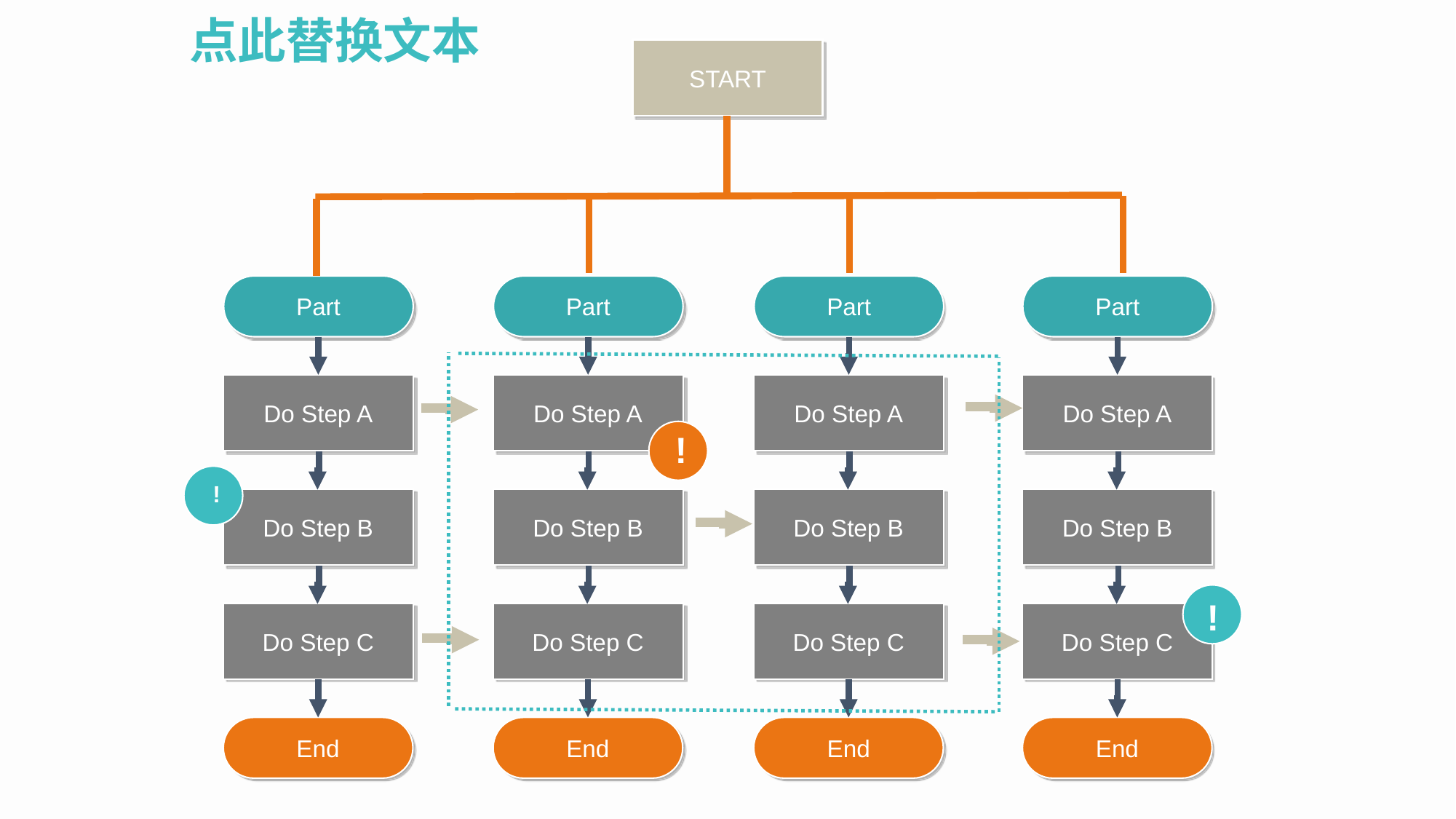

点此替换文本
START
Part
Do Step A
Do Step B
Do Step C
End
Part
Do Step A
Do Step B
Do Step C
End
Part
Do Step A
Do Step B
Do Step C
End
Part
Do Step A
Do Step B
Do Step C
End

!

!

!